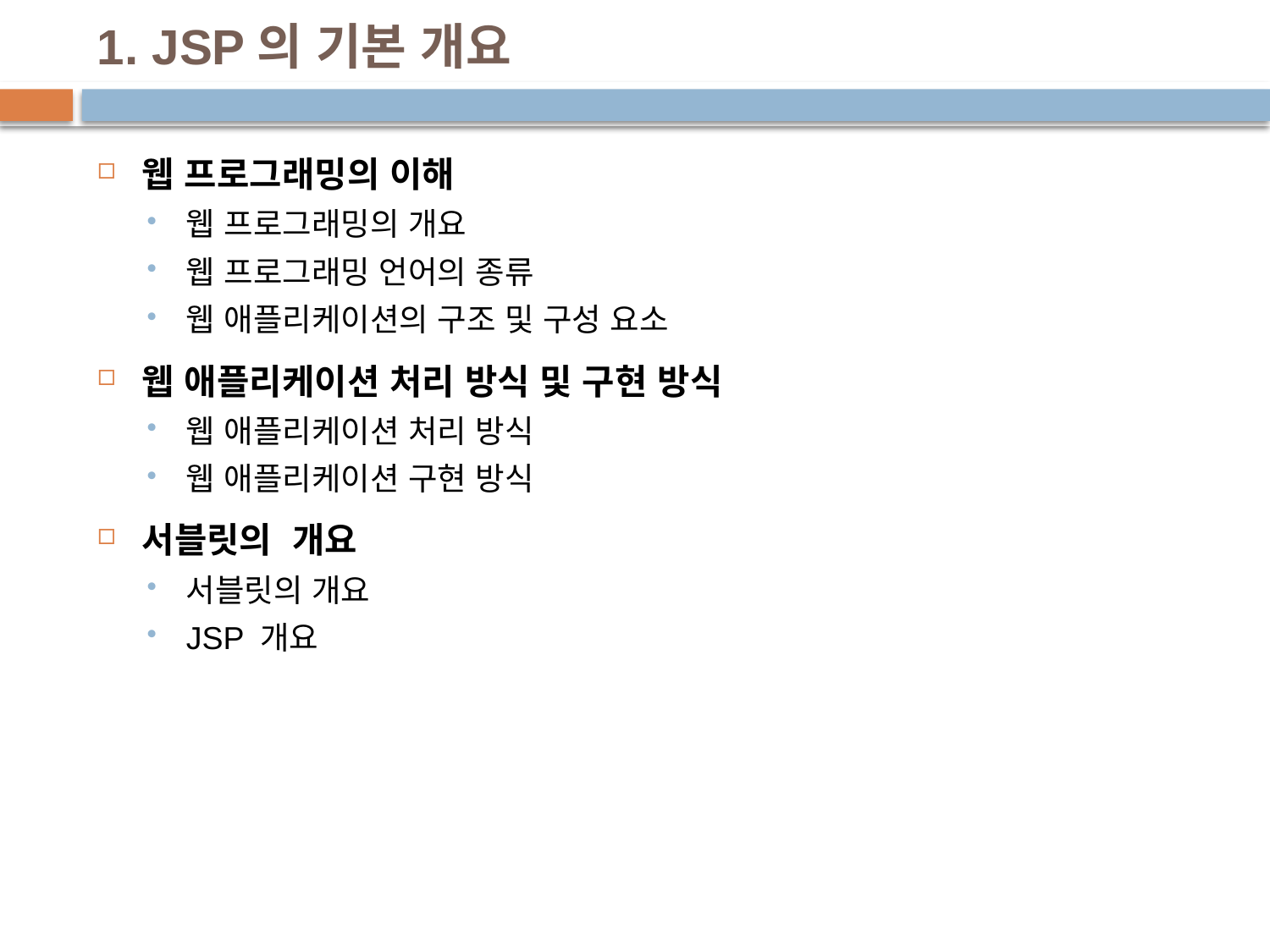

# 1. JSP의 기본 개요
웹 프로그래밍의 이해
웹 프로그래밍의 개요
웹 프로그래밍 언어의 종류
웹 애플리케이션의 구조 및 구성 요소
웹 애플리케이션 처리 방식 및 구현 방식
웹 애플리케이션 처리 방식
웹 애플리케이션 구현 방식
서블릿의  개요
서블릿의 개요
JSP 개요